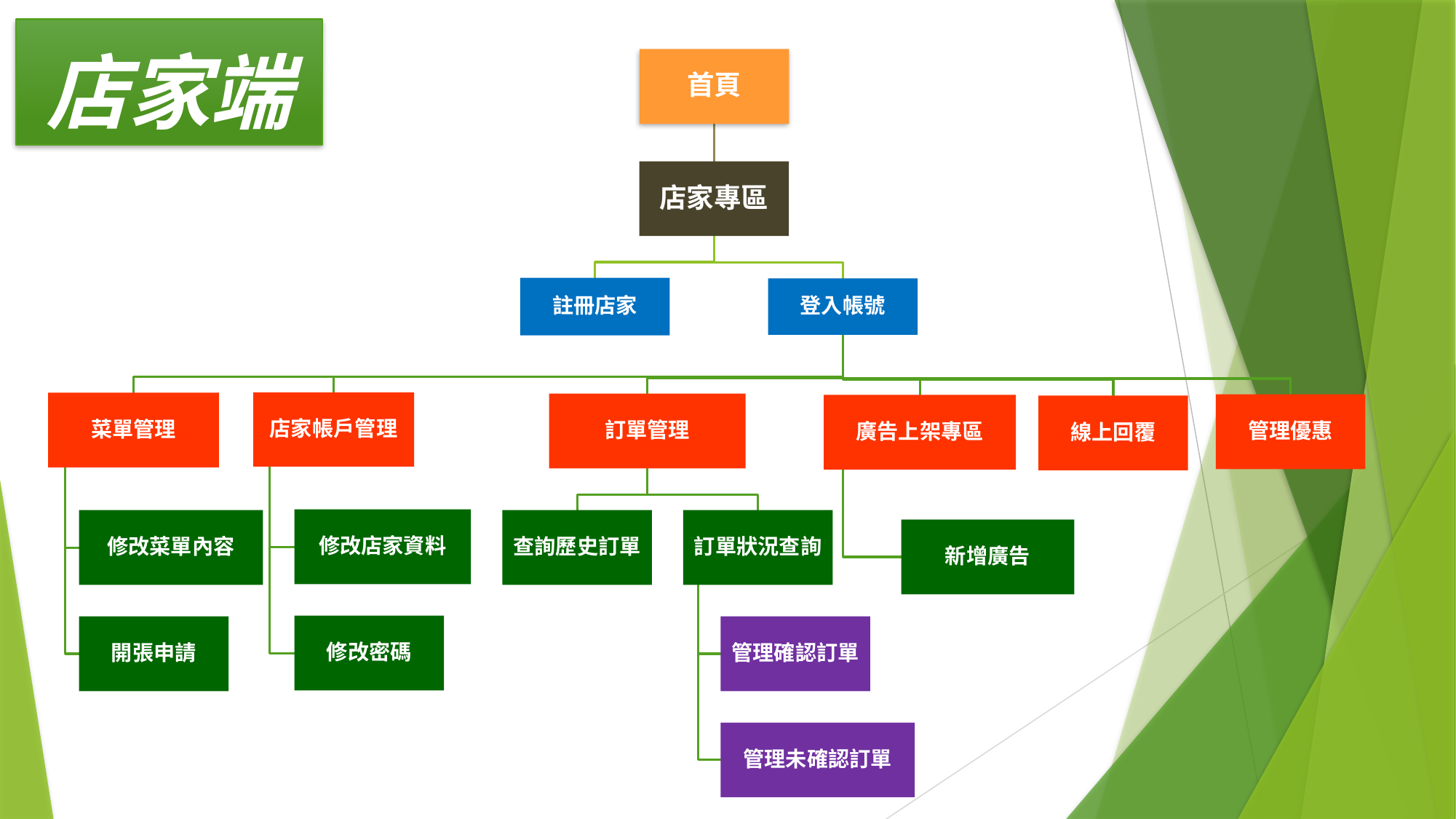

店家端
首頁
店家專區
註冊店家
登入帳號
菜單管理
修改菜單內容
開張申請
店家帳戶管理
修改店家資料
修改密碼
訂單管理
查詢歷史訂單
訂單狀況查詢
管理確認訂單
管理未確認訂單
廣告上架專區
新增廣告
線上回覆
管理優惠